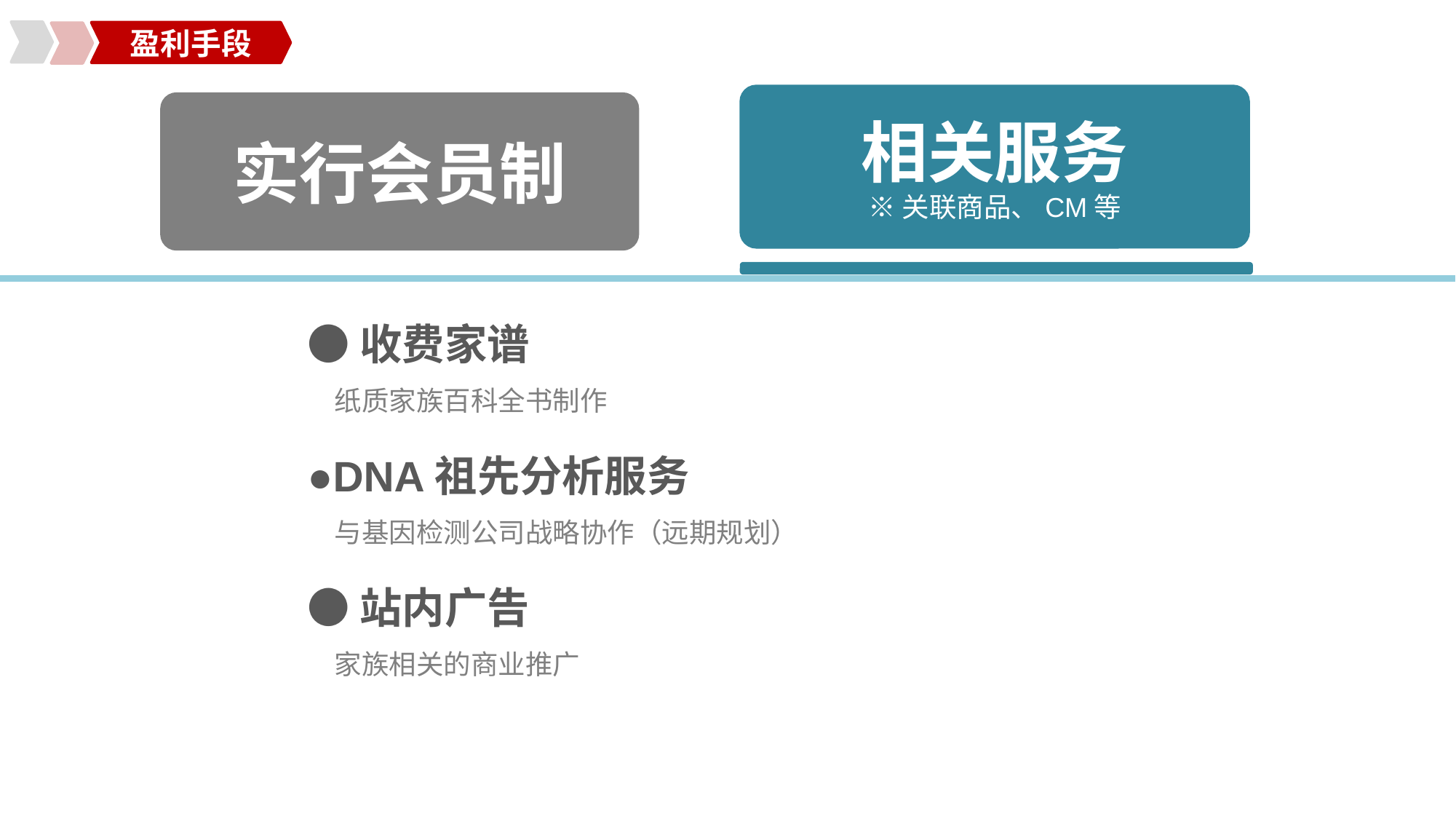

盈利手段

相关服务
※关联商品、CM等
实行会员制

●收费家谱

　纸质家族百科全书制作

●DNA祖先分析服务

　与基因检测公司战略协作（远期规划）

●站内广告

　家族相关的商业推广